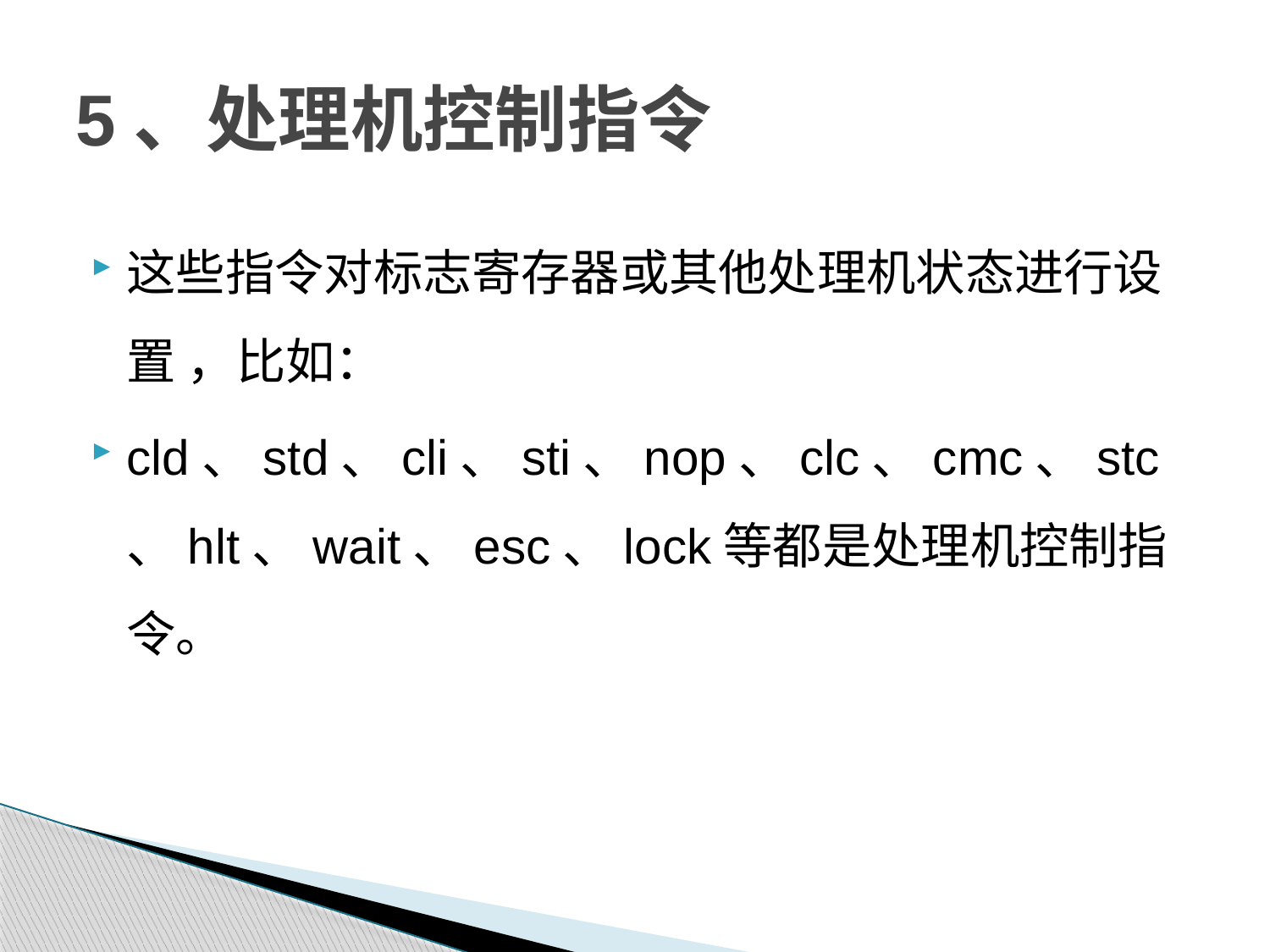

# 5、处理机控制指令
这些指令对标志寄存器或其他处理机状态进行设置 ，比如：
cld、std、cli、sti、nop、clc、cmc、stc、hlt、wait、esc、lock等都是处理机控制指令。